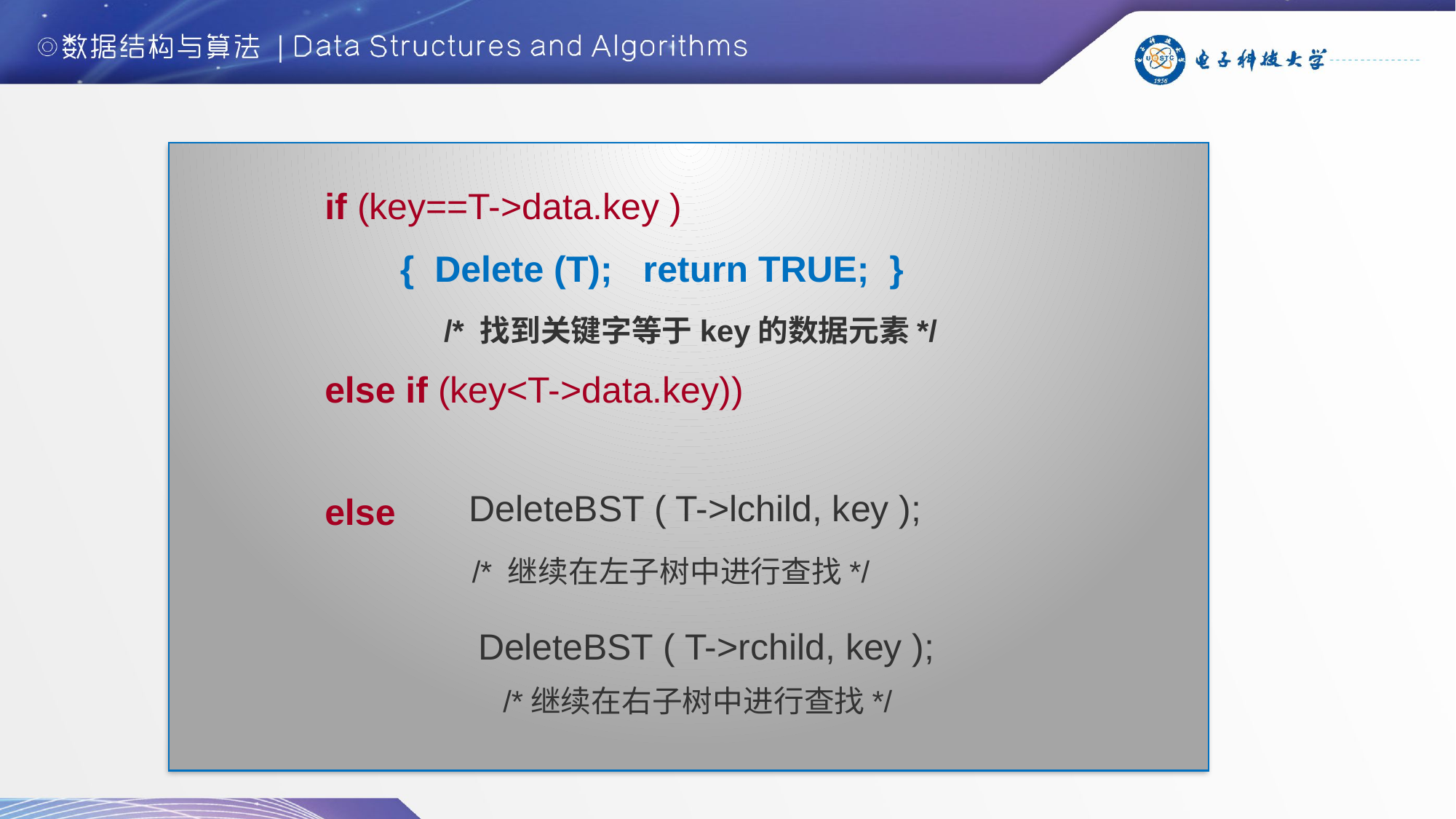

if (key==T->data.key )

	 /* 找到关键字等于key的数据元素*/
else if (key<T->data.key))

else
{  Delete (T);   return TRUE;  }
	 DeleteBST ( T->lchild, key );
            /* 继续在左子树中进行查找*/
DeleteBST ( T->rchild, key );
   /*继续在右子树中进行查找*/